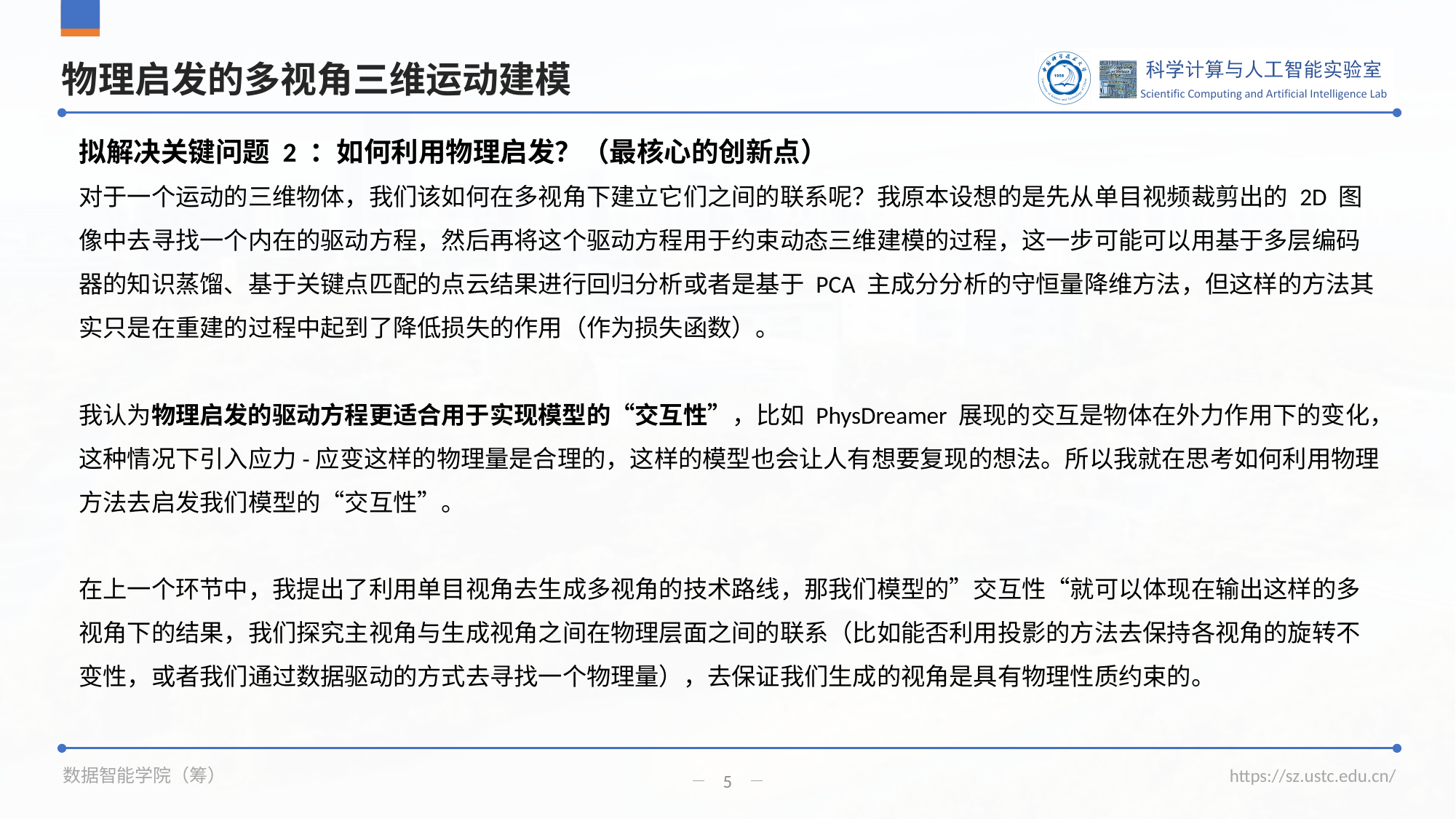

# 物理启发的多视角三维运动建模
拟解决关键问题 2 ：如何利用物理启发？（最核心的创新点）
对于一个运动的三维物体，我们该如何在多视角下建立它们之间的联系呢？我原本设想的是先从单目视频裁剪出的 2D 图像中去寻找一个内在的驱动方程，然后再将这个驱动方程用于约束动态三维建模的过程，这一步可能可以用基于多层编码器的知识蒸馏、基于关键点匹配的点云结果进行回归分析或者是基于 PCA 主成分分析的守恒量降维方法，但这样的方法其实只是在重建的过程中起到了降低损失的作用（作为损失函数）。

我认为物理启发的驱动方程更适合用于实现模型的“交互性”，比如 PhysDreamer 展现的交互是物体在外力作用下的变化，这种情况下引入应力-应变这样的物理量是合理的，这样的模型也会让人有想要复现的想法。所以我就在思考如何利用物理方法去启发我们模型的“交互性”。

在上一个环节中，我提出了利用单目视角去生成多视角的技术路线，那我们模型的”交互性“就可以体现在输出这样的多视角下的结果，我们探究主视角与生成视角之间在物理层面之间的联系（比如能否利用投影的方法去保持各视角的旋转不变性，或者我们通过数据驱动的方式去寻找一个物理量），去保证我们生成的视角是具有物理性质约束的。

5